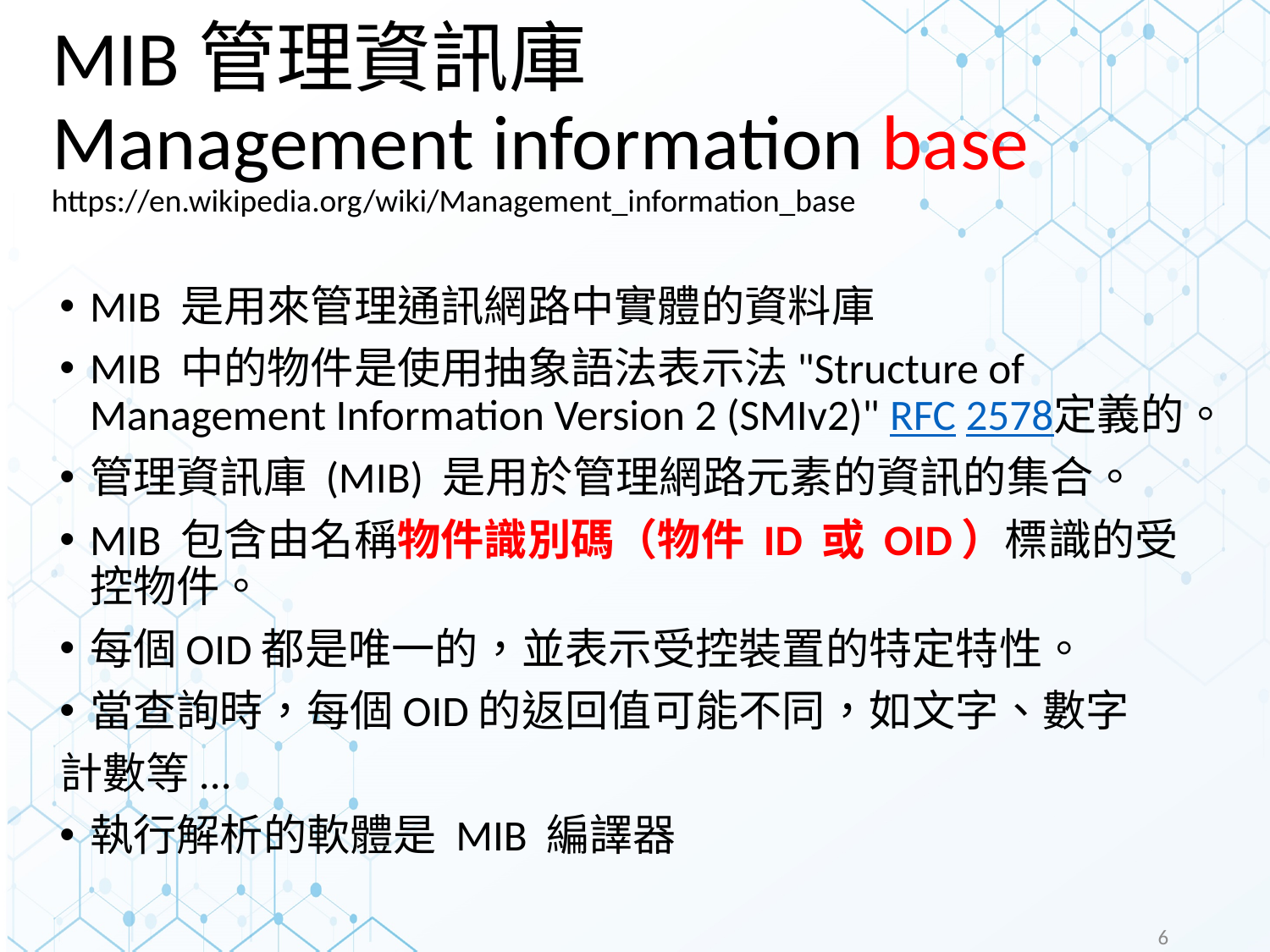

# MIB管理資訊庫 Management information base
https://en.wikipedia.org/wiki/Management_information_base
MIB 是用來管理通訊網路中實體的資料庫
MIB 中的物件是使用抽象語法表示法"Structure of Management Information Version 2 (SMIv2)" RFC 2578定義的。
管理資訊庫 (MIB) 是用於管理網路元素的資訊的集合。
MIB 包含由名稱物件識別碼（物件 ID 或 OID）標識的受控物件。
每個OID都是唯一的，並表示受控裝置的特定特性。
當查詢時，每個OID的返回值可能不同，如文字、數字
計數等...
執行解析的軟體是 MIB 編譯器
6